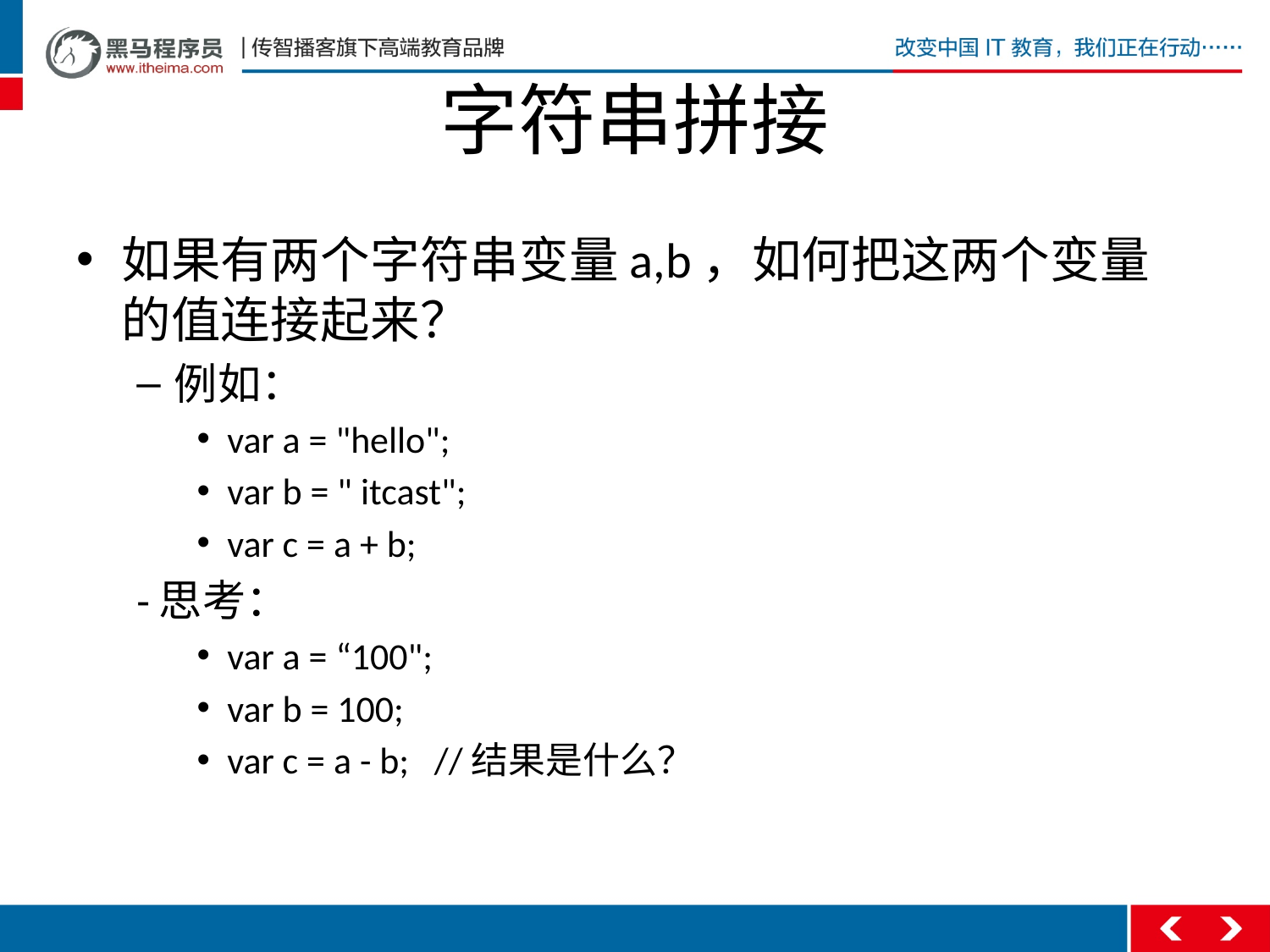

# 字符串拼接
如果有两个字符串变量a,b，如何把这两个变量的值连接起来？
例如：
var a = "hello";
var b = " itcast";
var c = a + b;
-思考：
var a = “100";
var b = 100;
var c = a - b;   //结果是什么？